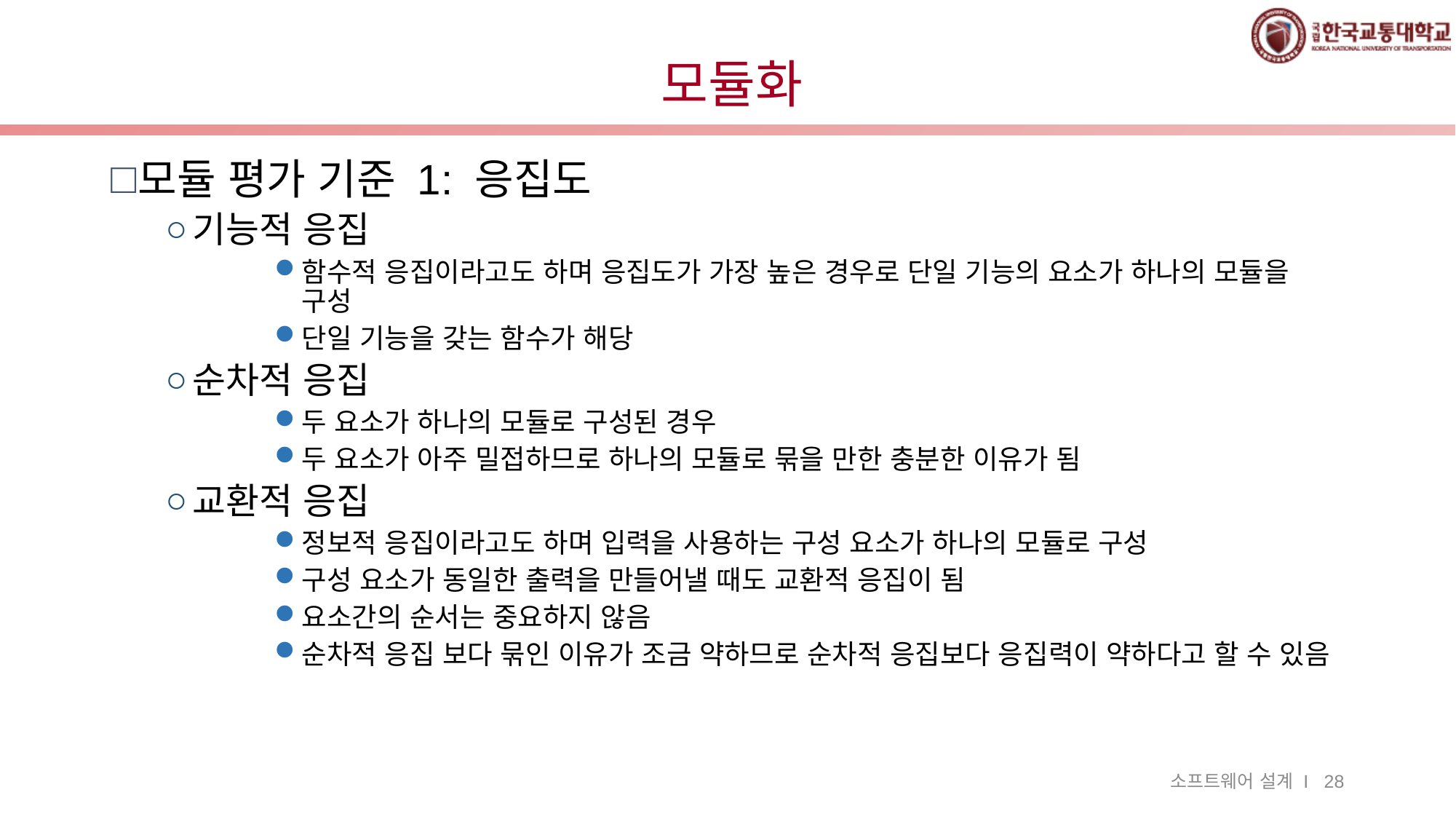

# 모듈화
모듈 평가 기준 1: 응집도
기능적 응집
함수적 응집이라고도 하며 응집도가 가장 높은 경우로 단일 기능의 요소가 하나의 모듈을 구성
단일 기능을 갖는 함수가 해당
순차적 응집
두 요소가 하나의 모듈로 구성된 경우
두 요소가 아주 밀접하므로 하나의 모듈로 묶을 만한 충분한 이유가 됨
교환적 응집
정보적 응집이라고도 하며 입력을 사용하는 구성 요소가 하나의 모듈로 구성
구성 요소가 동일한 출력을 만들어낼 때도 교환적 응집이 됨
요소간의 순서는 중요하지 않음
순차적 응집 보다 묶인 이유가 조금 약하므로 순차적 응집보다 응집력이 약하다고 할 수 있음

소프트웨어 설계 I   28